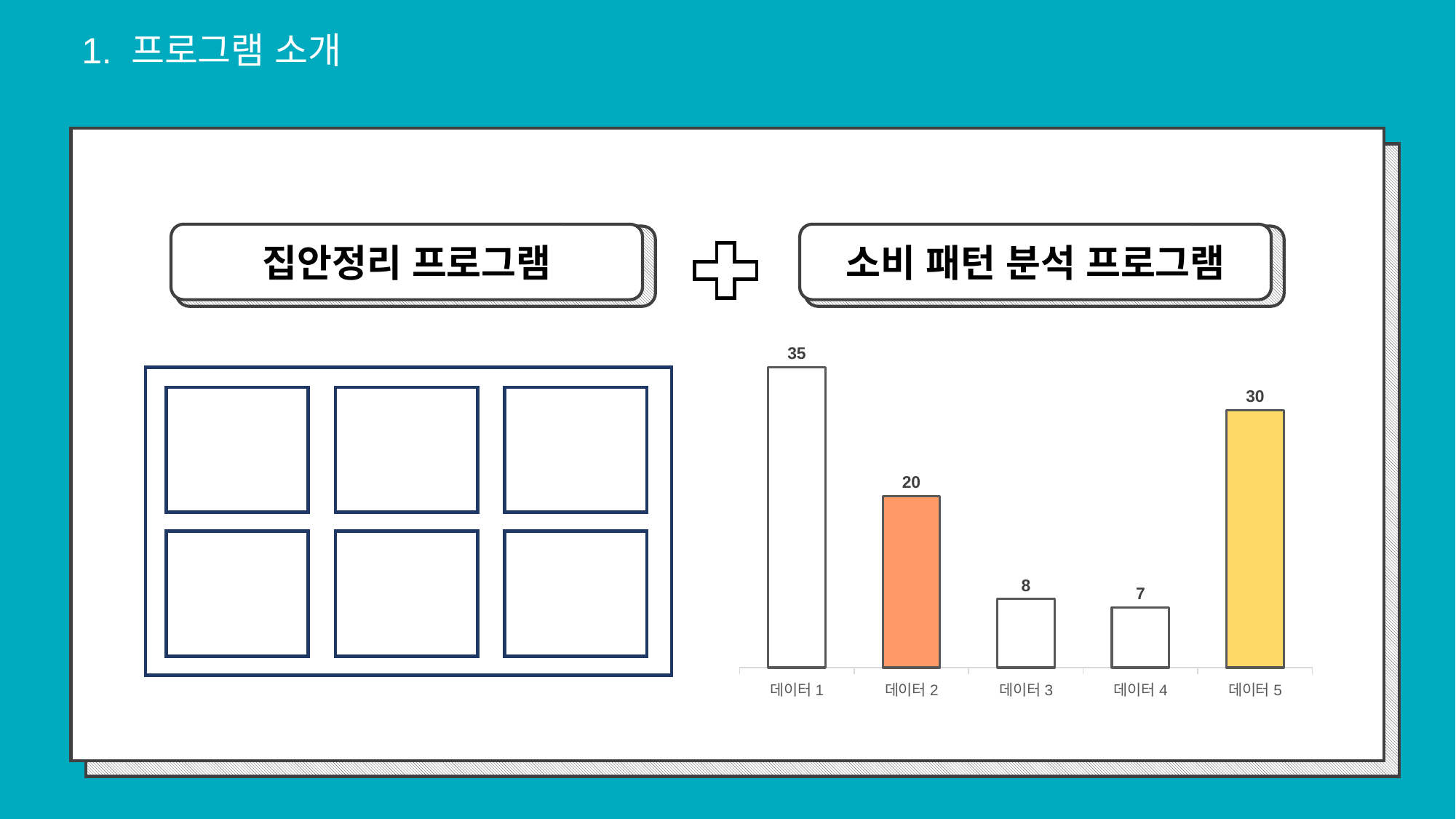

1. 프로그램 소개

집안정리 프로그램

소비 패턴 분석 프로그램

### Chart

| Category | 판매 |
|---|---|
| 데이터1 | 35.0 |
| 데이터2 | 20.0 |
| 데이터3 | 8.0 |
| 데이터4 | 7.0 |
| 데이터5 | 30.0 |